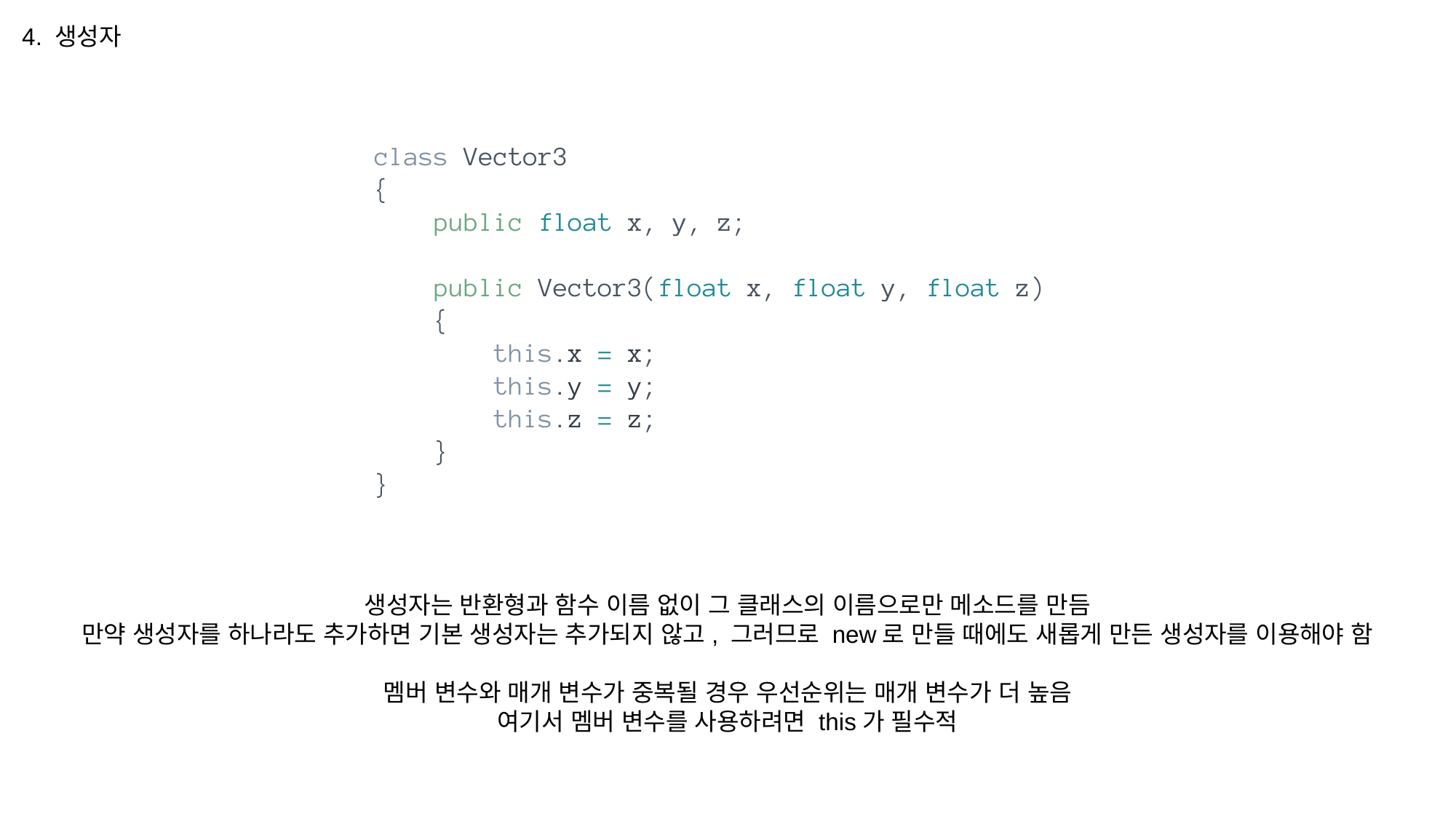

4. 생성자
class Vector3
{
    public float x, y, z;
    public Vector3(float x, float y, float z)
    {
        this.x = x;
        this.y = y;
        this.z = z;
    }
}
생성자는 반환형과 함수 이름 없이 그 클래스의 이름으로만 메소드를 만듬
만약 생성자를 하나라도 추가하면 기본 생성자는 추가되지 않고, 그러므로 new로 만들 때에도 새롭게 만든 생성자를 이용해야 함

멤버 변수와 매개 변수가 중복될 경우 우선순위는 매개 변수가 더 높음
여기서 멤버 변수를 사용하려면 this가 필수적